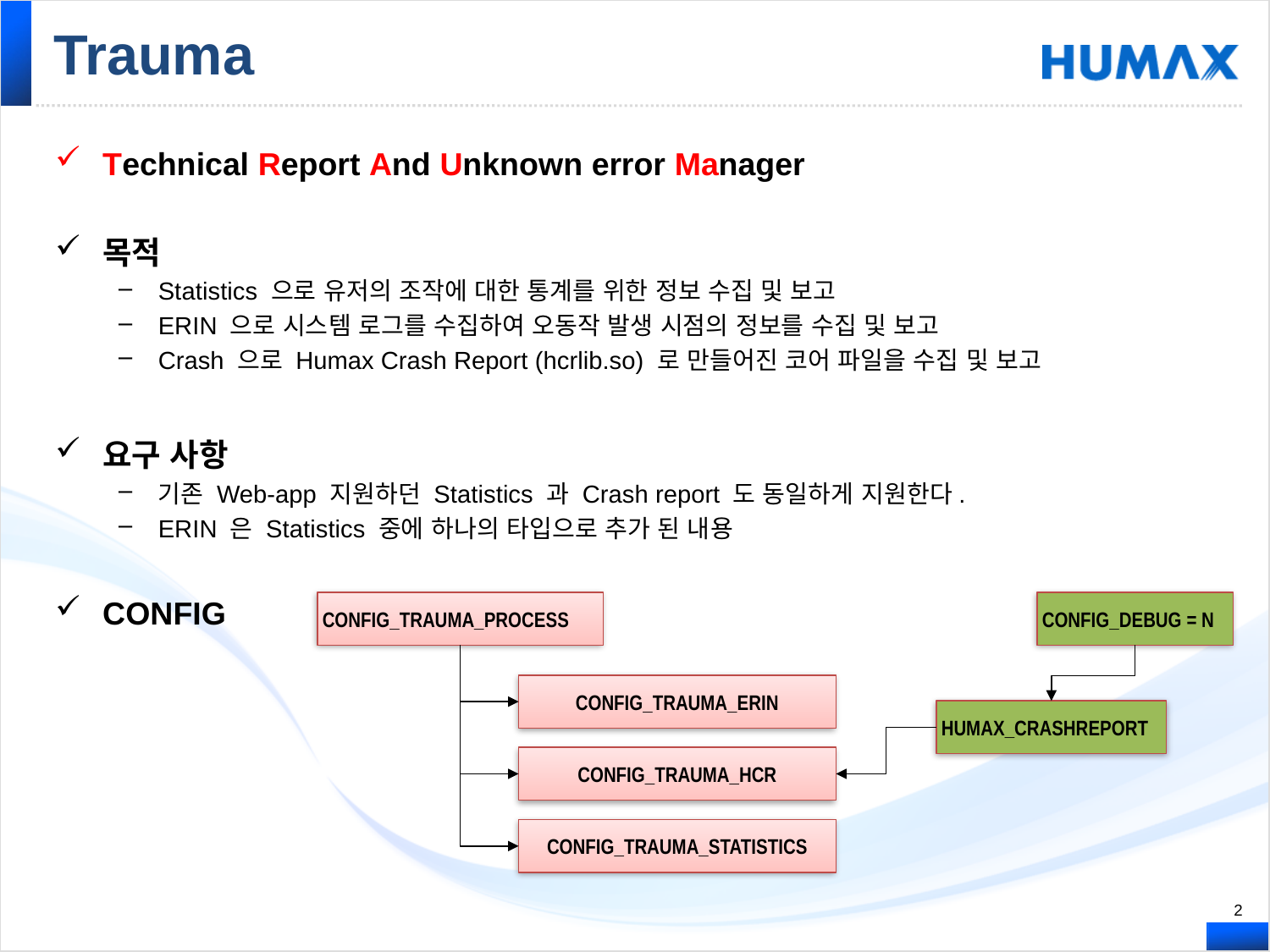

# Trauma
Technical Report And Unknown error Manager

목적
Statistics 으로 유저의 조작에 대한 통계를 위한 정보 수집 및 보고
ERIN 으로 시스템 로그를 수집하여 오동작 발생 시점의 정보를 수집 및 보고
Crash 으로 Humax Crash Report (hcrlib.so) 로 만들어진 코어 파일을 수집 및 보고

요구 사항
기존 Web-app 지원하던 Statistics 과 Crash report 도 동일하게 지원한다.
ERIN 은 Statistics 중에 하나의 타입으로 추가 된 내용

CONFIG

CONFIG_TRAUMA_PROCESS
CONFIG_DEBUG = N
CONFIG_TRAUMA_ERIN
HUMAX_CRASHREPORT
CONFIG_TRAUMA_HCR
CONFIG_TRAUMA_STATISTICS
2